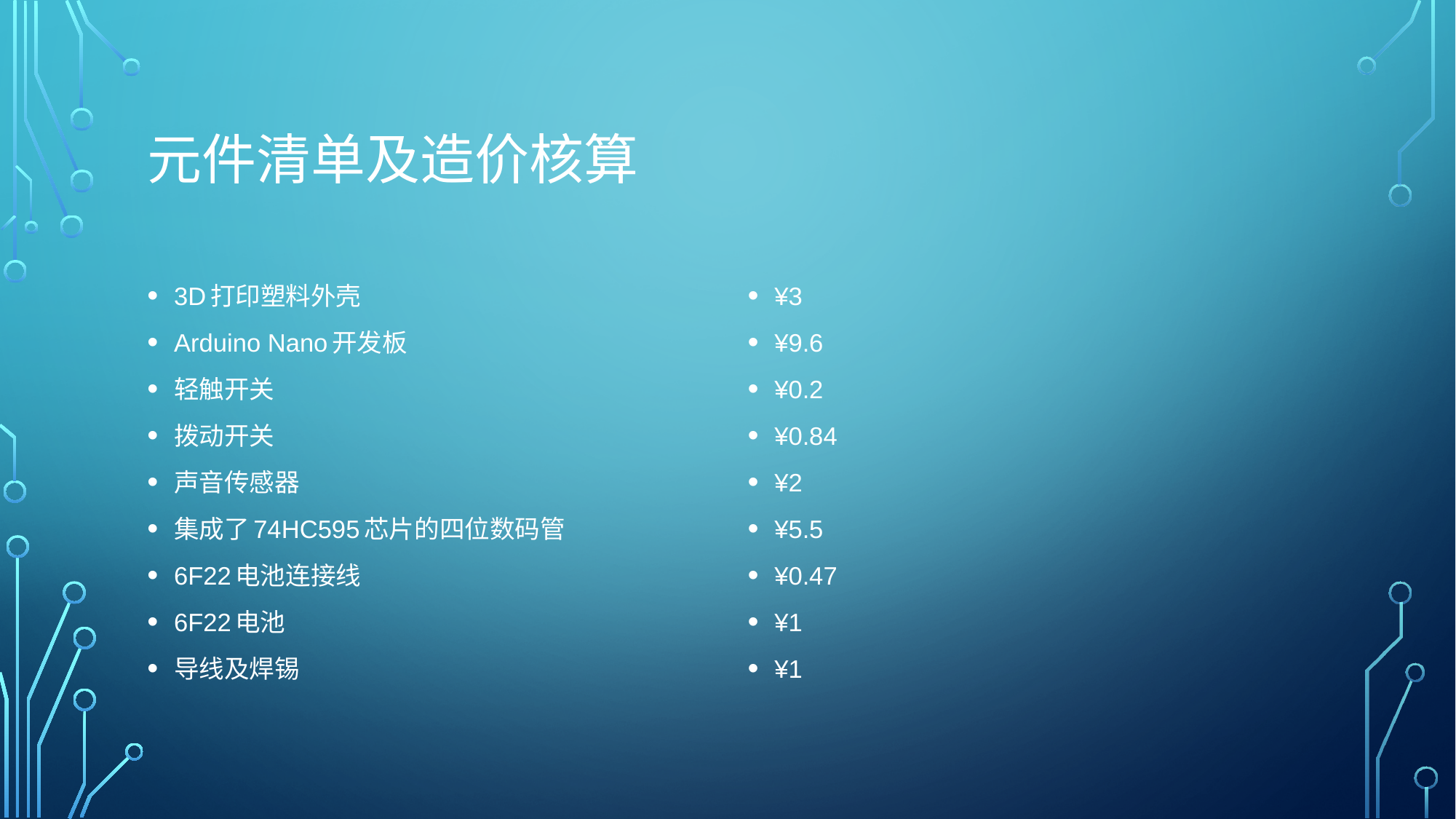

# 元件清单及造价核算
3D打印塑料外壳
Arduino Nano开发板
轻触开关
拨动开关
声音传感器
集成了74HC595芯片的四位数码管
6F22电池连接线
6F22电池
导线及焊锡

¥3
¥9.6
¥0.2
¥0.84
¥2
¥5.5
¥0.47
¥1
¥1